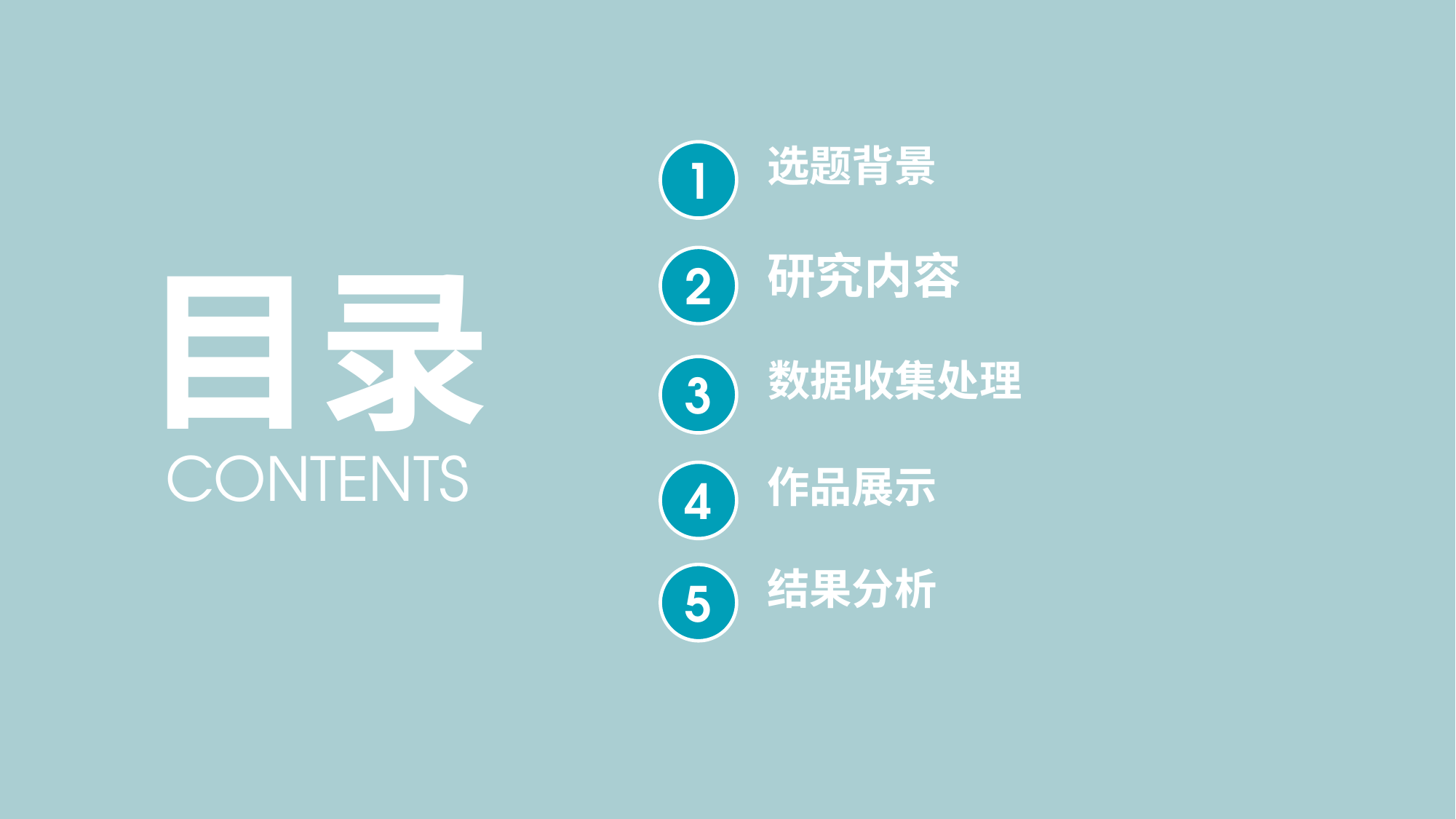

选题背景
1
目录
研究内容
2
数据收集处理
3
CONTENTS
作品展示
4
结果分析
5